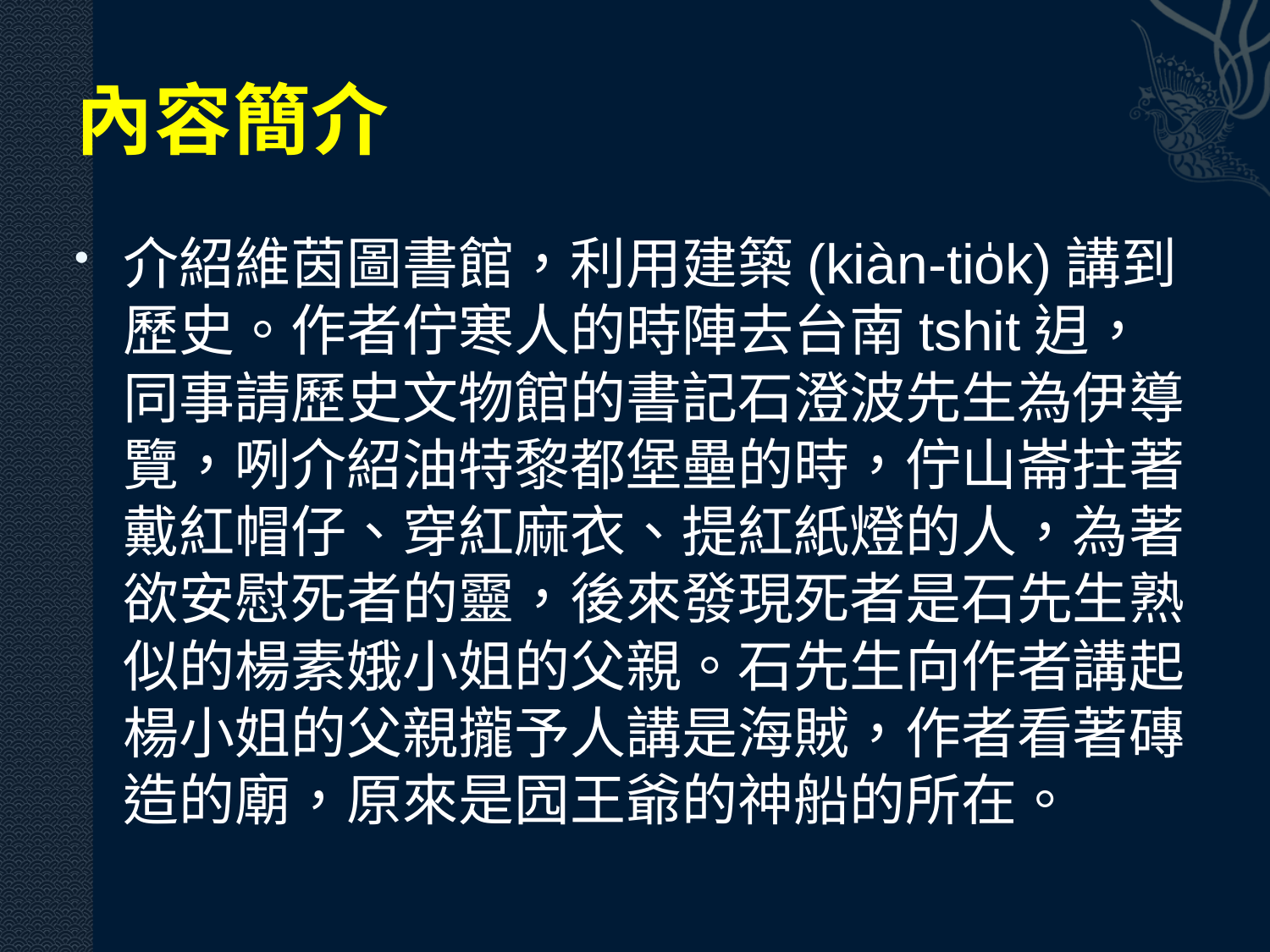

# 內容簡介
介紹維茵圖書館，利用建築(kiàn-tio̍k)講到歷史。作者佇寒人的時陣去台南tshit迌，同事請歷史文物館的書記石澄波先生為伊導覽，咧介紹油特黎都堡壘的時，佇山崙拄著戴紅帽仔、穿紅麻衣、提紅紙燈的人，為著欲安慰死者的靈，後來發現死者是石先生熟似的楊素娥小姐的父親。石先生向作者講起楊小姐的父親攏予人講是海賊，作者看著磚造的廟，原來是囥王爺的神船的所在。